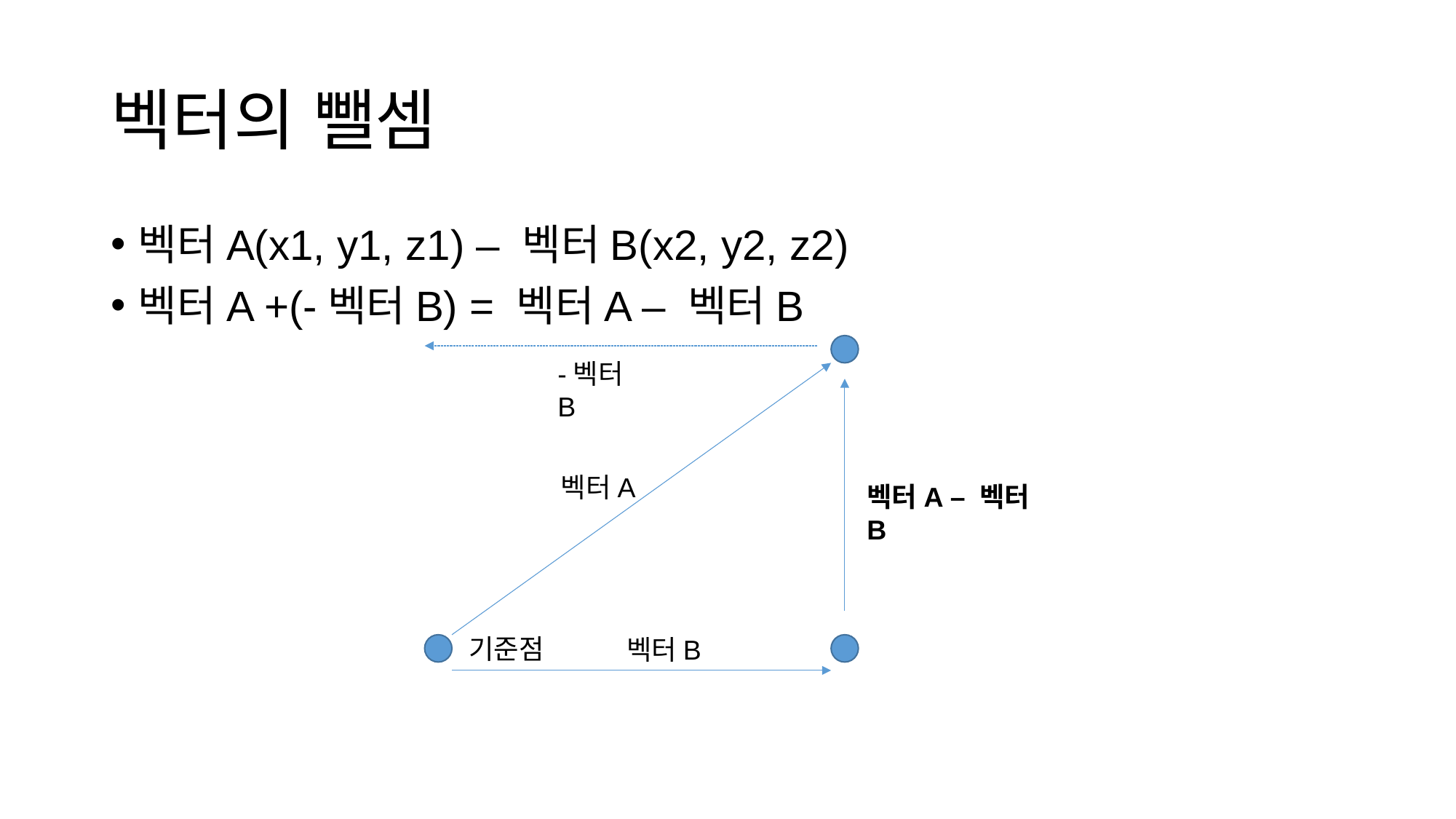

# 벡터의 뺄셈
벡터A(x1, y1, z1) – 벡터B(x2, y2, z2)
벡터A +(-벡터B) = 벡터A – 벡터B

-벡터B
벡터A
벡터A – 벡터B
기준점
벡터B